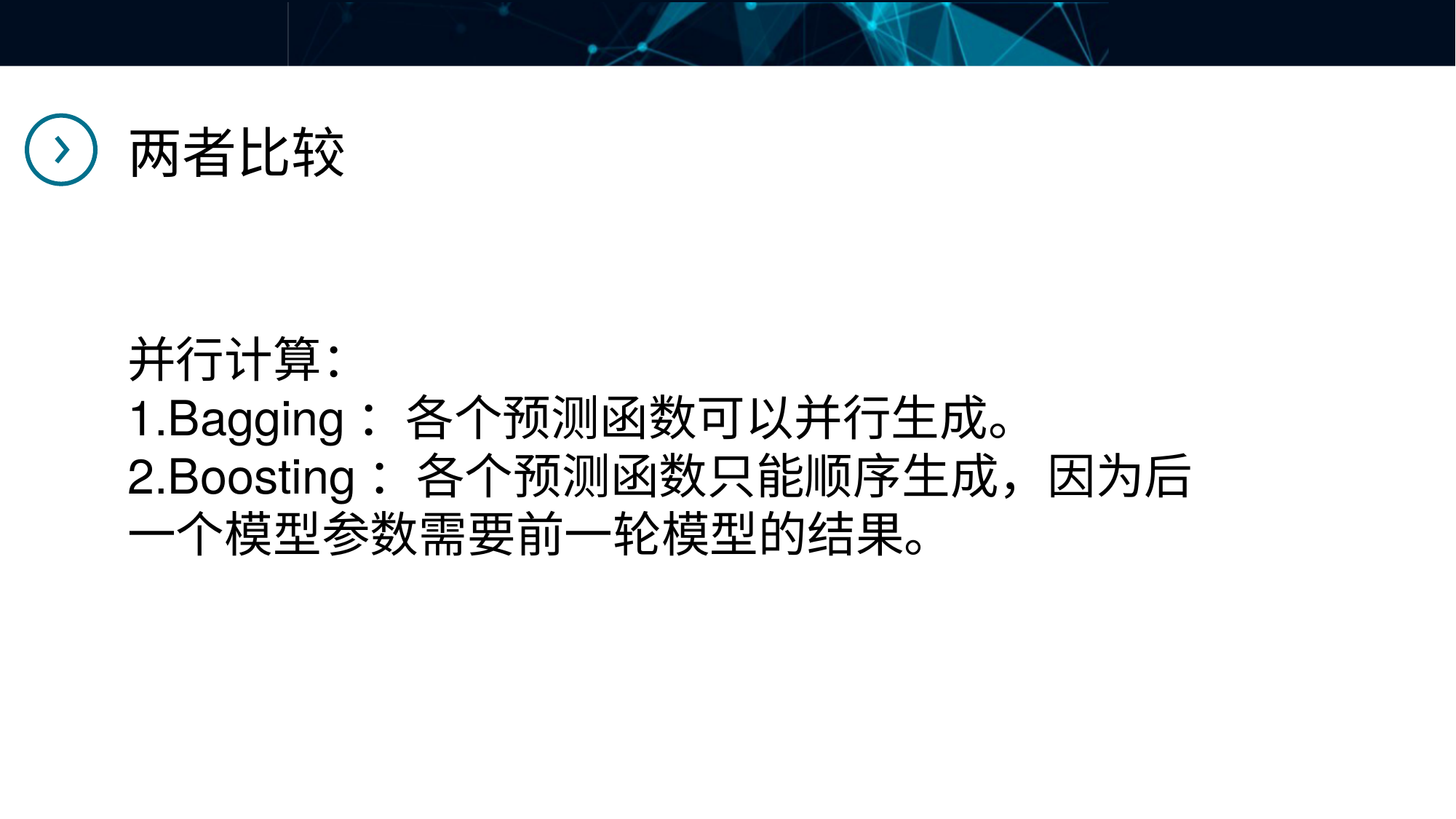

两者比较
并行计算：
1.Bagging：各个预测函数可以并行生成。
2.Boosting：各个预测函数只能顺序生成，因为后一个模型参数需要前一轮模型的结果。